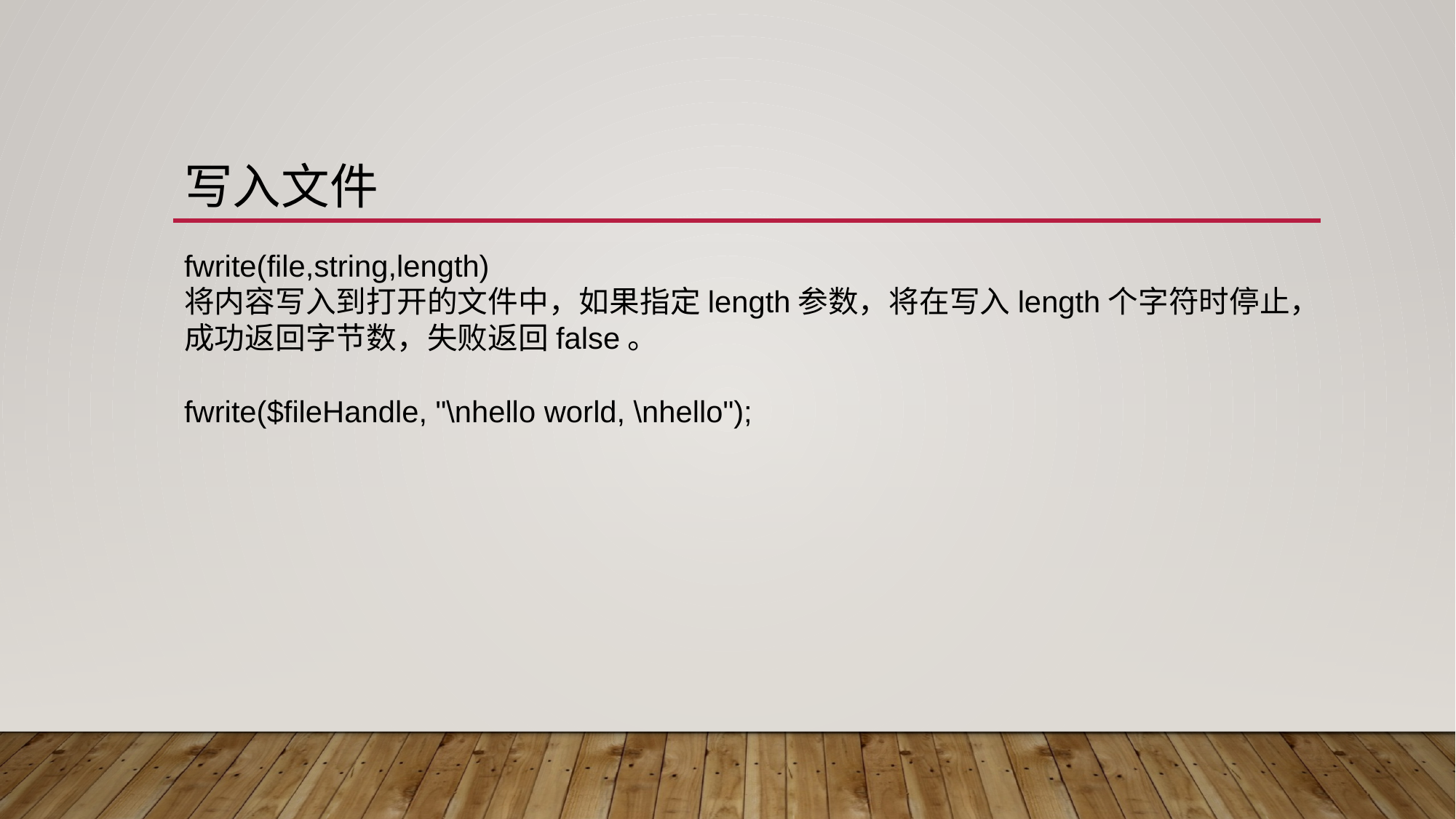

# 写入文件
fwrite(file,string,length)
将内容写入到打开的文件中，如果指定length参数，将在写入length个字符时停止，成功返回字节数，失败返回false。

fwrite($fileHandle, "\nhello world, \nhello");